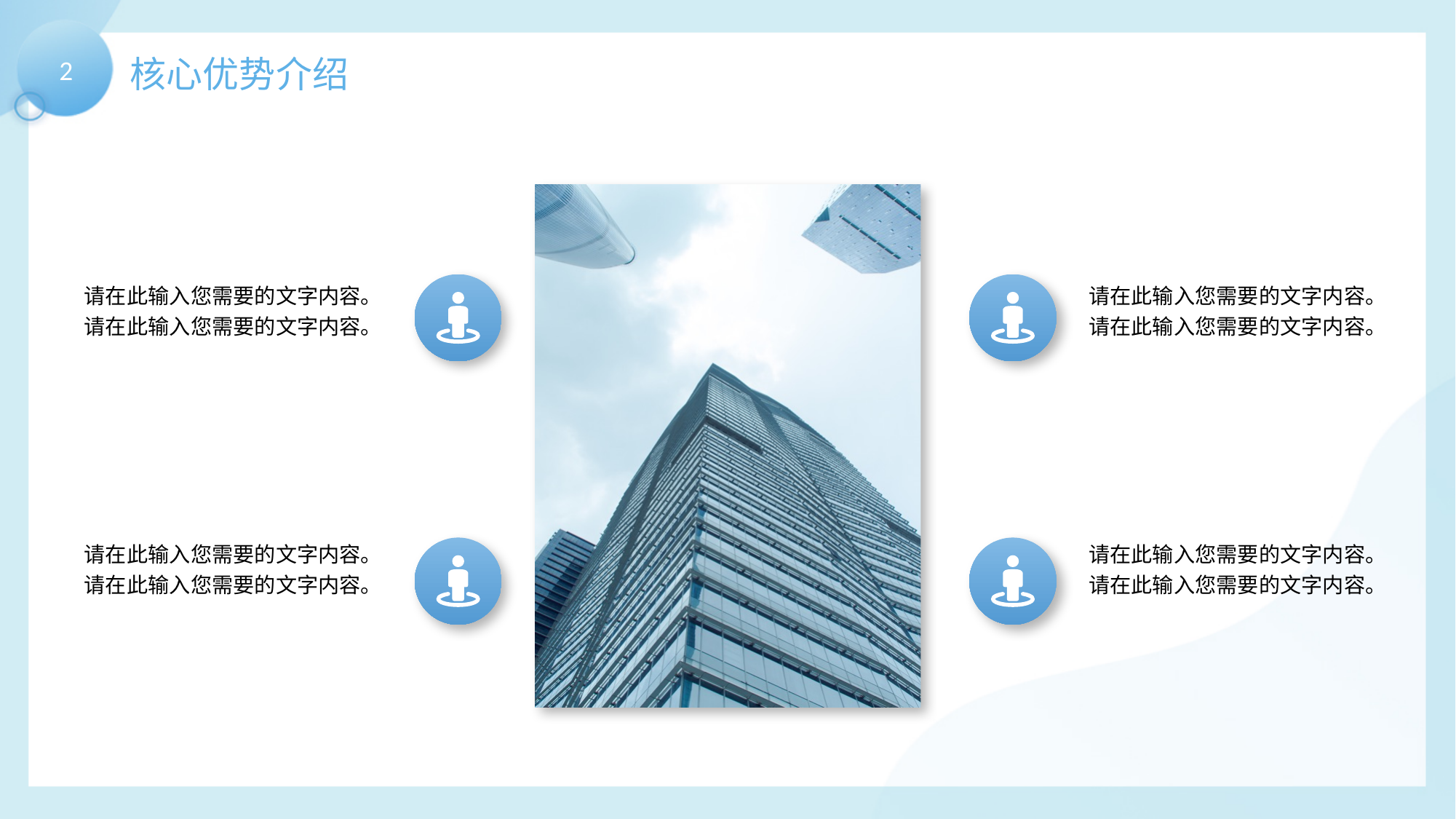

核心优势介绍
2

请在此输入您需要的文字内容。请在此输入您需要的文字内容。
请在此输入您需要的文字内容。请在此输入您需要的文字内容。

请在此输入您需要的文字内容。请在此输入您需要的文字内容。
请在此输入您需要的文字内容。请在此输入您需要的文字内容。